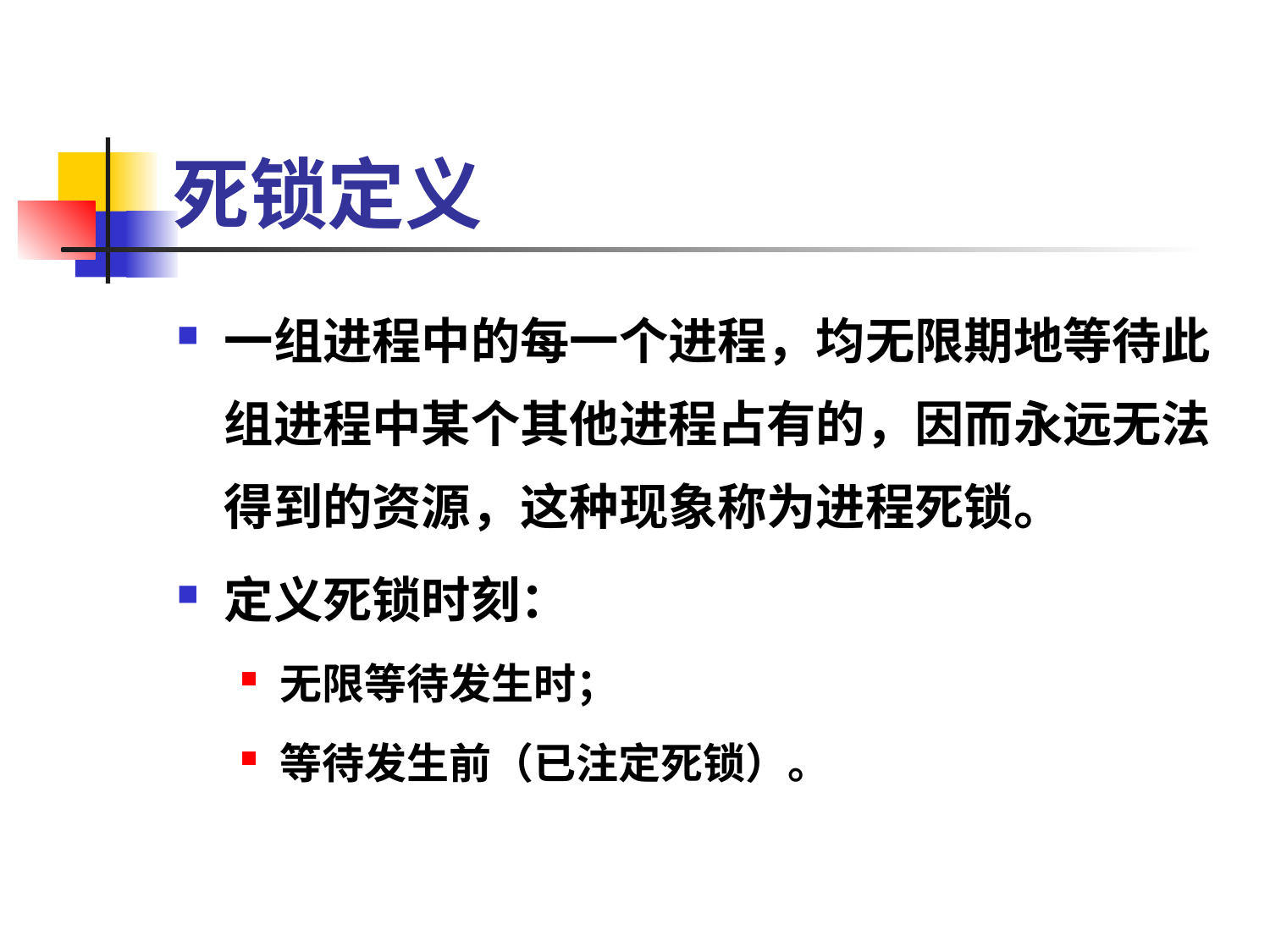

# 死锁定义
一组进程中的每一个进程，均无限期地等待此组进程中某个其他进程占有的，因而永远无法得到的资源，这种现象称为进程死锁。
定义死锁时刻：
无限等待发生时；
等待发生前（已注定死锁）。